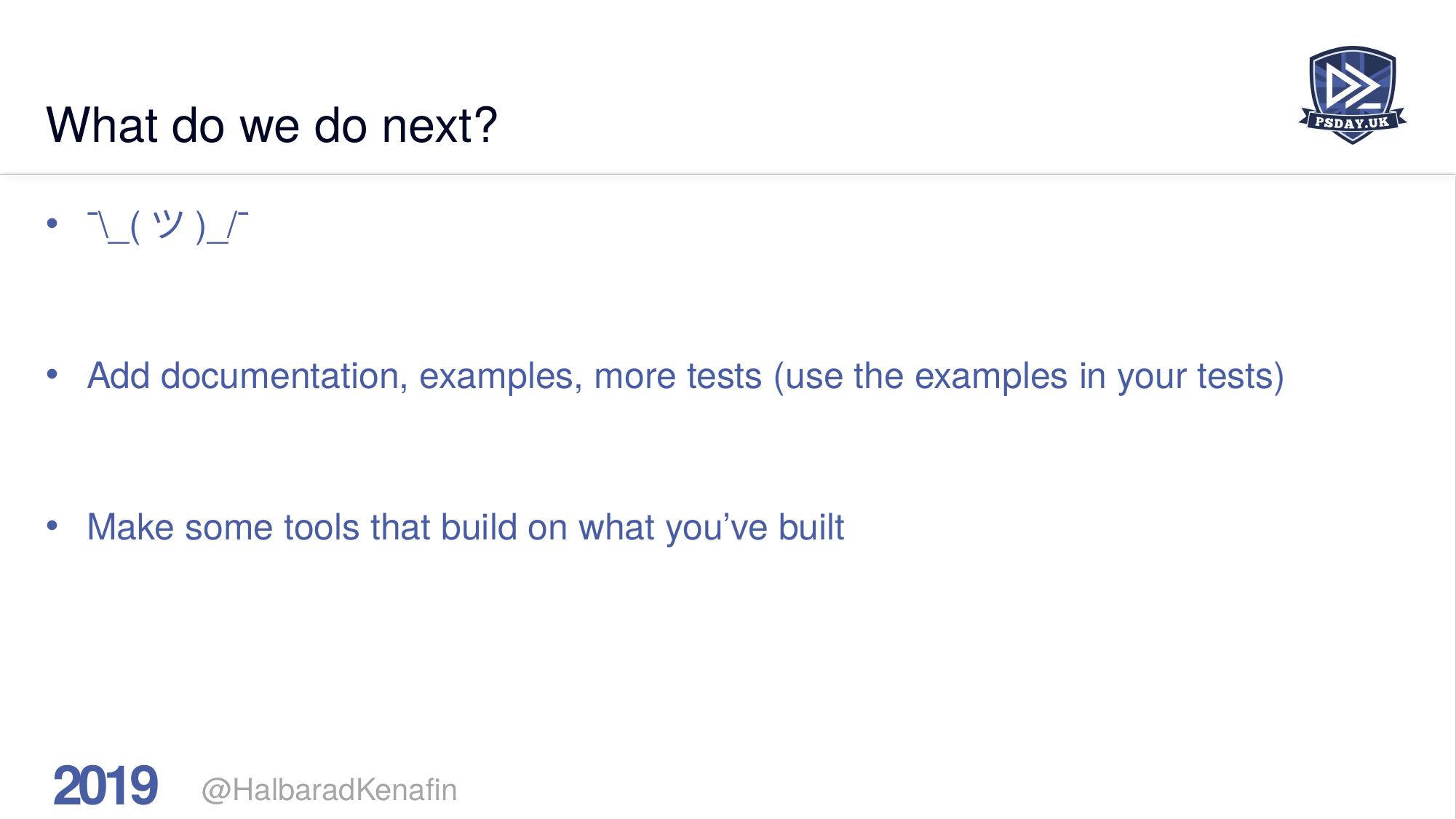

# What do we do next?
¯\_(ツ)_/¯

Add documentation, examples, more tests (use the examples in your tests)

Make some tools that build on what you’ve built
@HalbaradKenafin